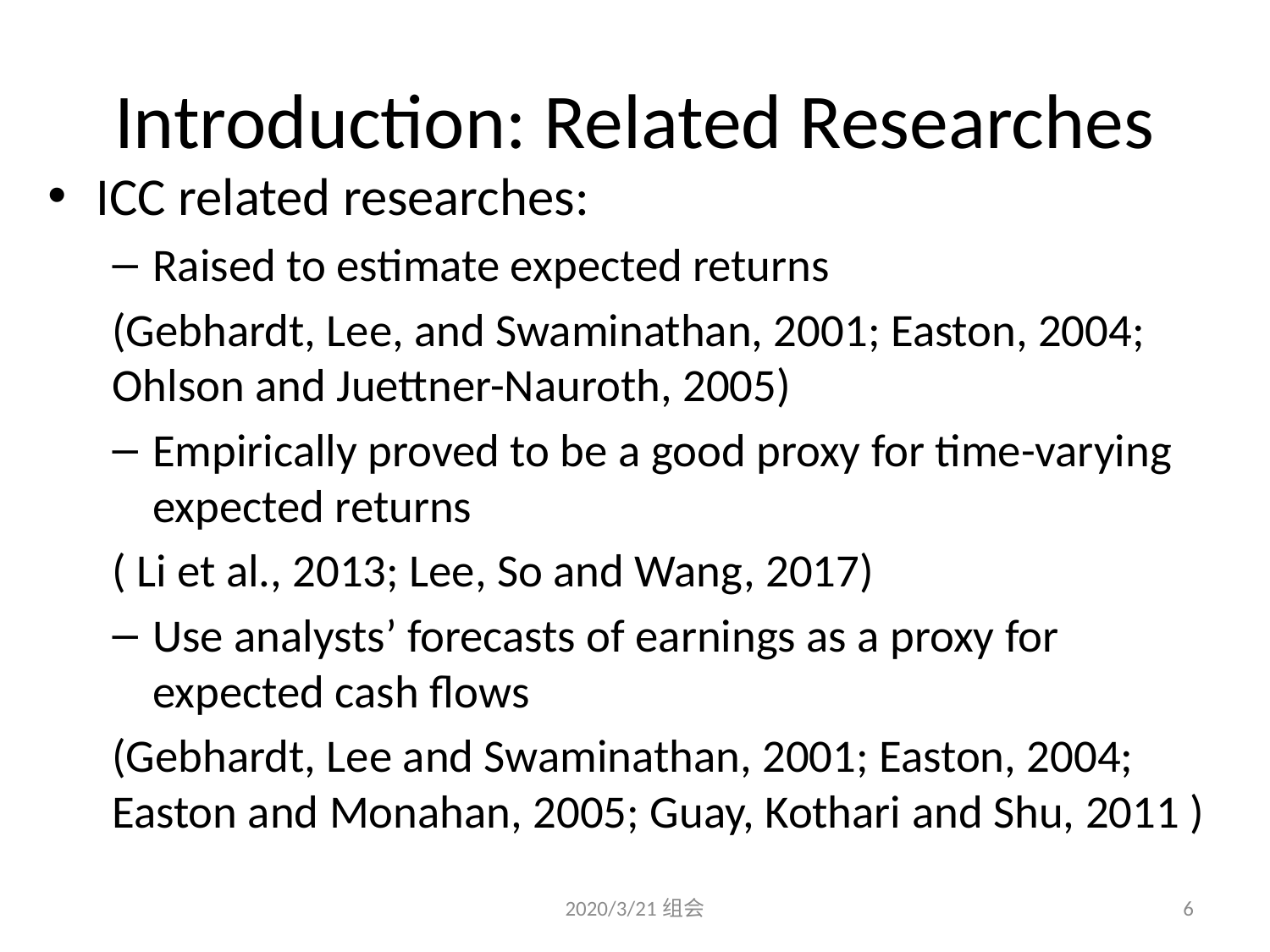

# Introduction: Related Researches
ICC related researches:
Raised to estimate expected returns
(Gebhardt, Lee, and Swaminathan, 2001; Easton, 2004; Ohlson and Juettner-Nauroth, 2005)
Empirically proved to be a good proxy for time-varying expected returns
( Li et al., 2013; Lee, So and Wang, 2017)
Use analysts’ forecasts of earnings as a proxy for expected cash flows
(Gebhardt, Lee and Swaminathan, 2001; Easton, 2004; Easton and Monahan, 2005; Guay, Kothari and Shu, 2011 )

2020/3/21组会
6